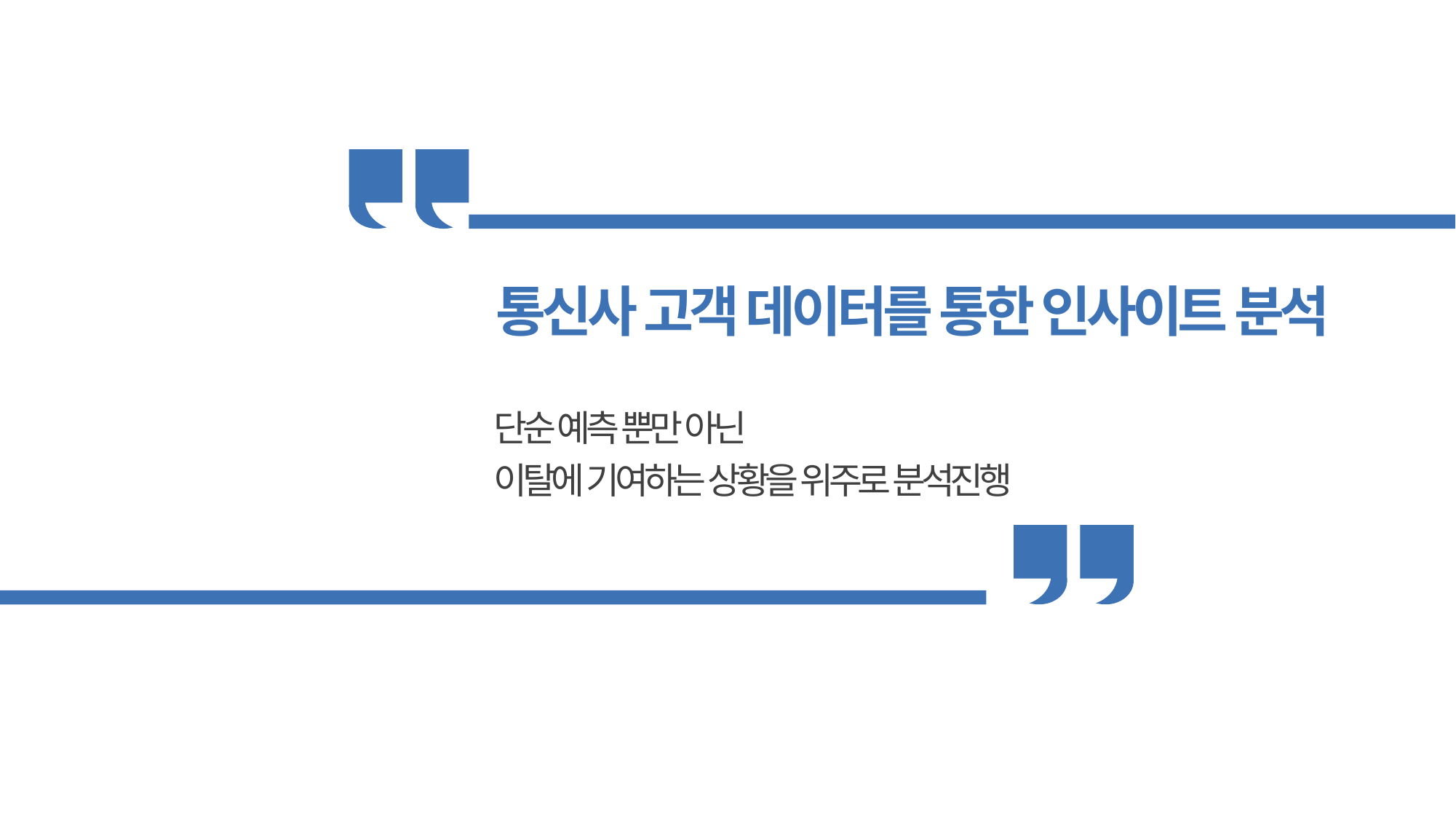

통신사 고객 데이터를 통한 인사이트 분석
단순 예측 뿐만 아닌
이탈에 기여하는 상황을 위주로 분석진행